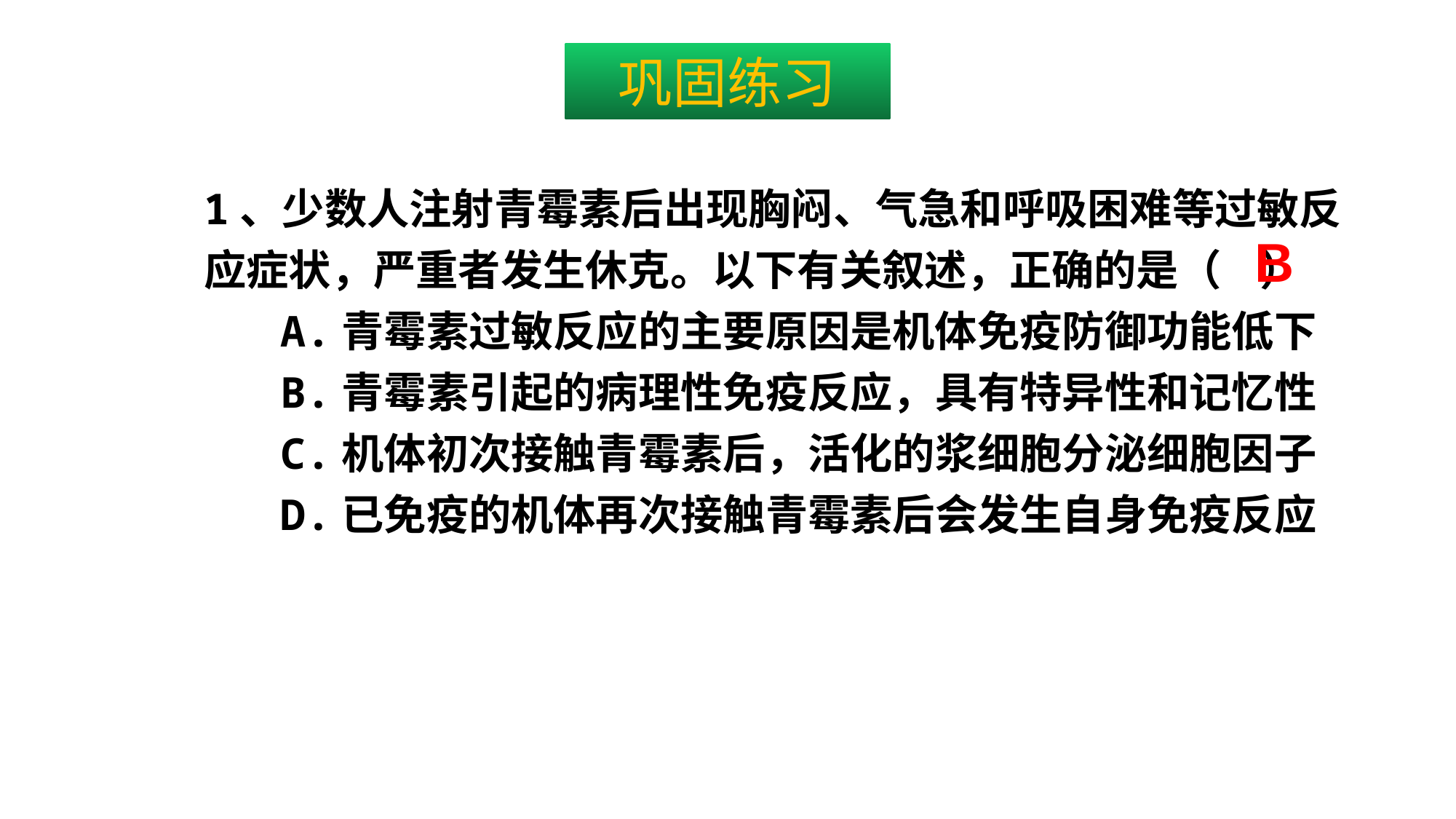

巩固练习
1、少数人注射青霉素后出现胸闷、气急和呼吸困难等过敏反应症状，严重者发生休克。以下有关叙述，正确的是（    ）
   A.青霉素过敏反应的主要原因是机体免疫防御功能低下
   B.青霉素引起的病理性免疫反应，具有特异性和记忆性
   C.机体初次接触青霉素后，活化的浆细胞分泌细胞因子
   D.已免疫的机体再次接触青霉素后会发生自身免疫反应
B